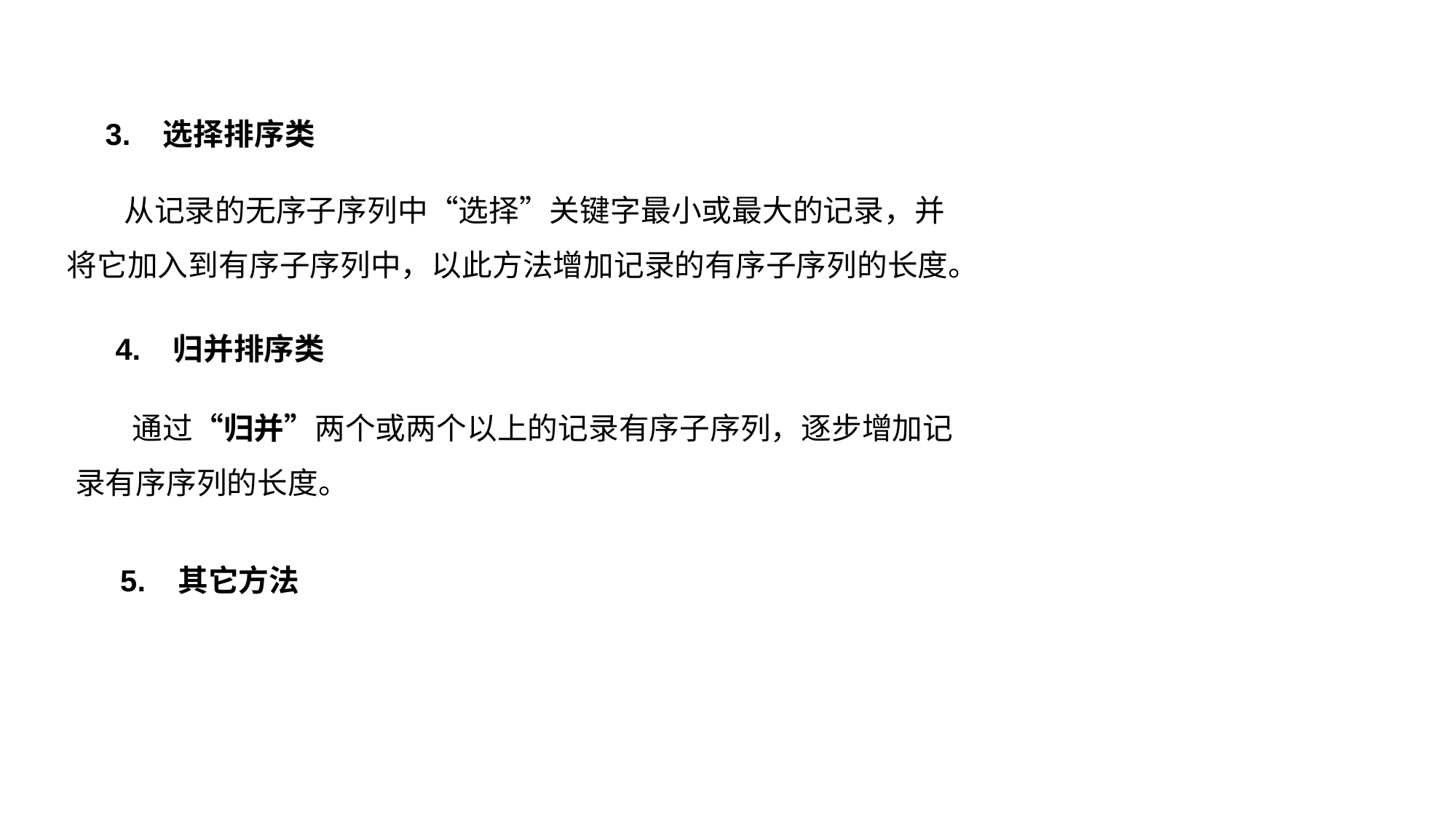

3.   选择排序类
　    从记录的无序子序列中“选择”关键字最小或最大的记录，并将它加入到有序子序列中，以此方法增加记录的有序子序列的长度。
4.   归并排序类
　    通过“归并”两个或两个以上的记录有序子序列，逐步增加记录有序序列的长度。
5.   其它方法